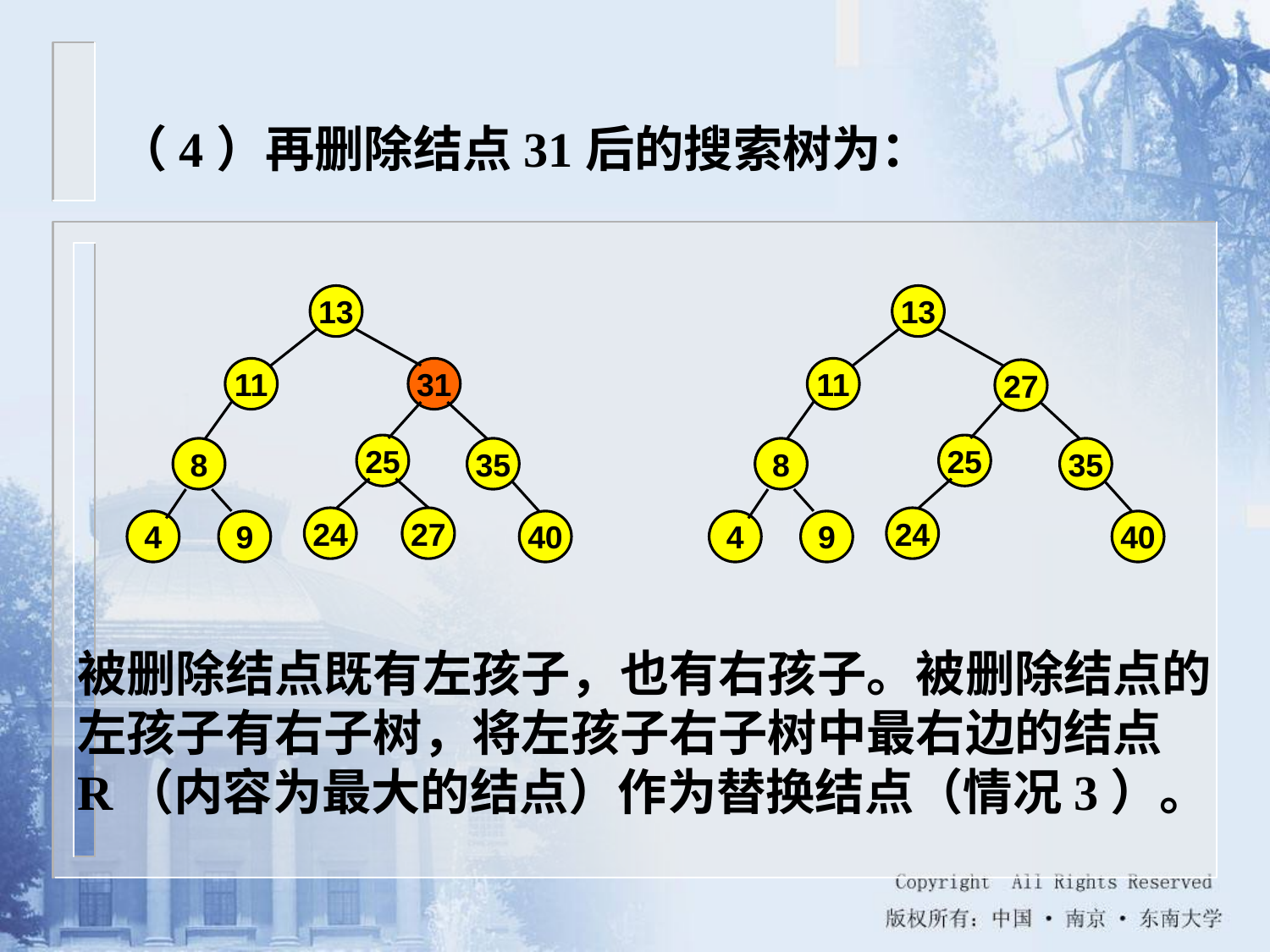

（4）再删除结点31后的搜索树为：
13
13

11
31
11
27

25
25
8
35
8
35

24
27
24
4
9
40
4
9
40
被删除结点既有左孩子，也有右孩子。被删除结点的左孩子有右子树，将左孩子右子树中最右边的结点R（内容为最大的结点）作为替换结点（情况3）。